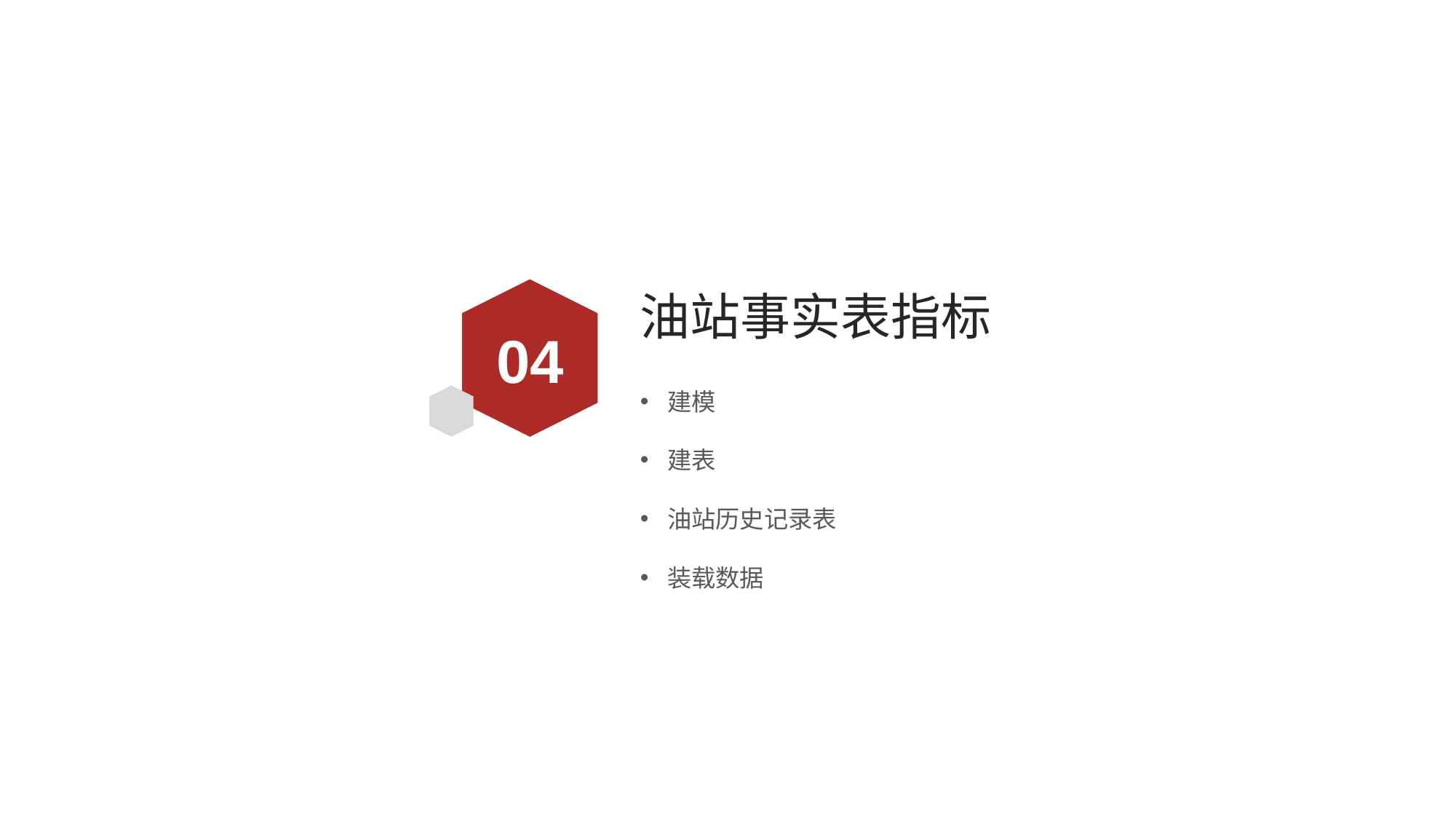

# 油站事实表指标
04
建模
建表
油站历史记录表
装载数据